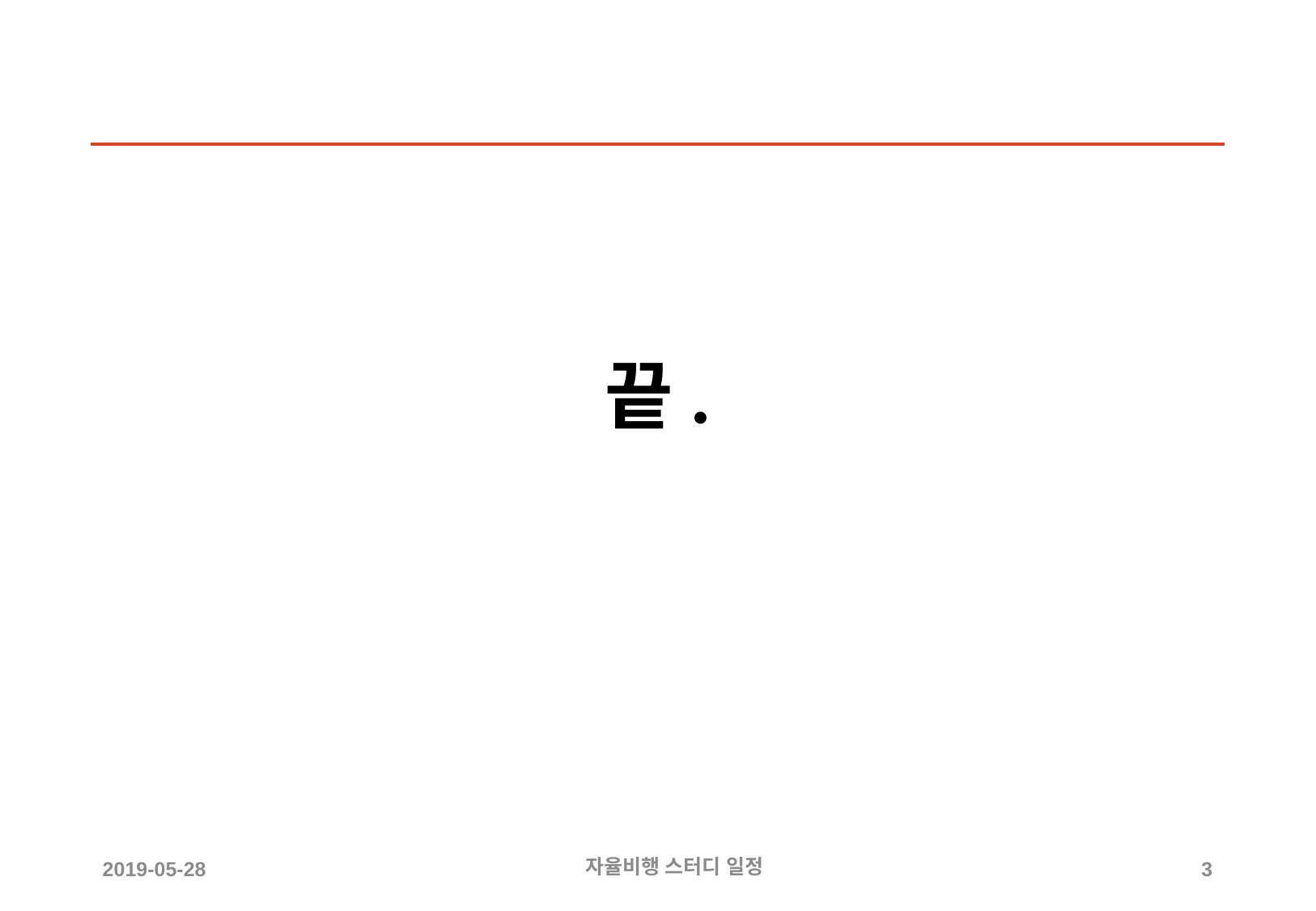

# 끝.
2019-05-28
자율비행 스터디 일정
3